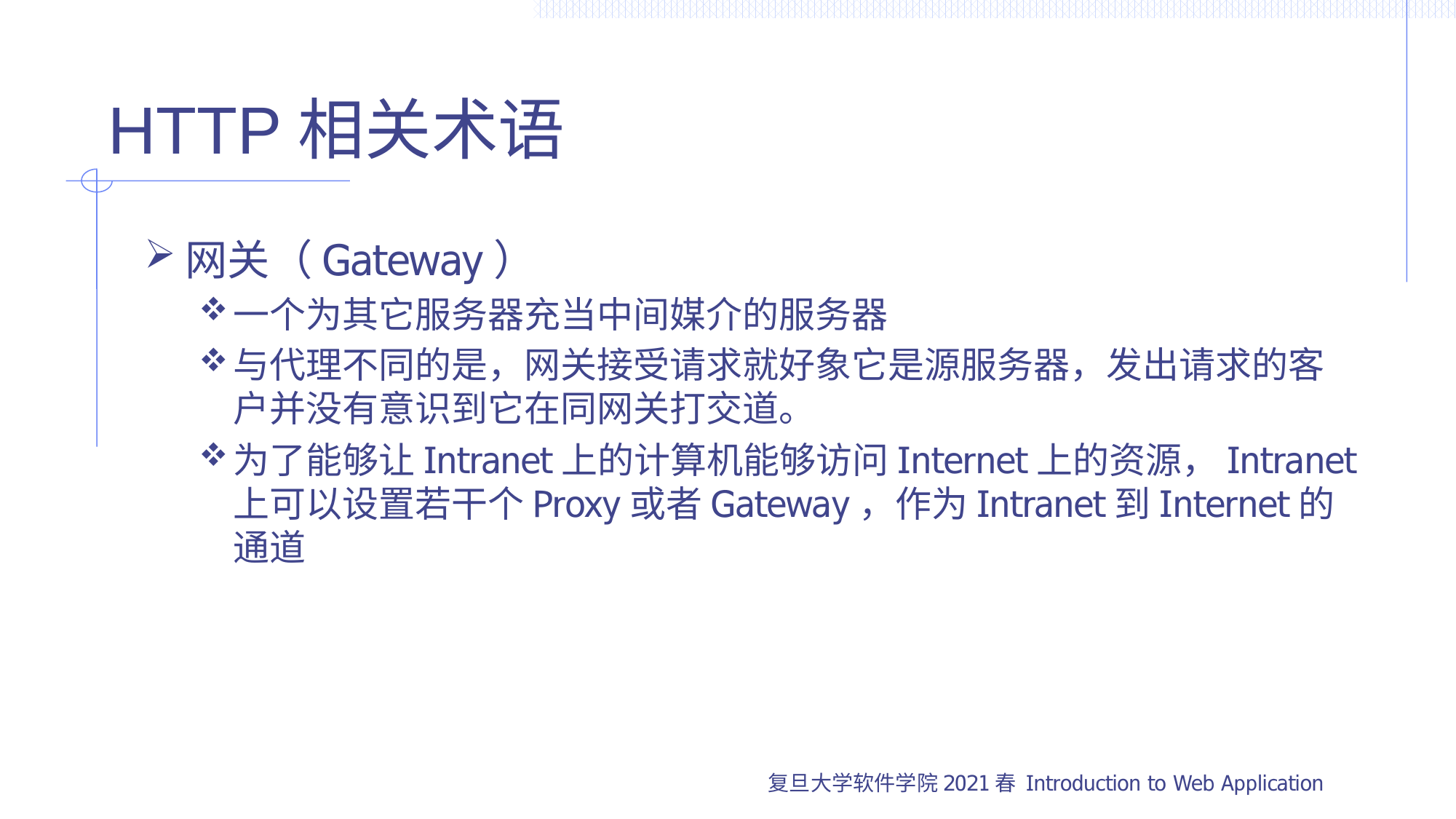

# HTTP相关术语
网关（Gateway）
一个为其它服务器充当中间媒介的服务器
与代理不同的是，网关接受请求就好象它是源服务器，发出请求的客户并没有意识到它在同网关打交道。
为了能够让Intranet上的计算机能够访问Internet上的资源，Intranet上可以设置若干个Proxy或者Gateway，作为Intranet到Internet的通道